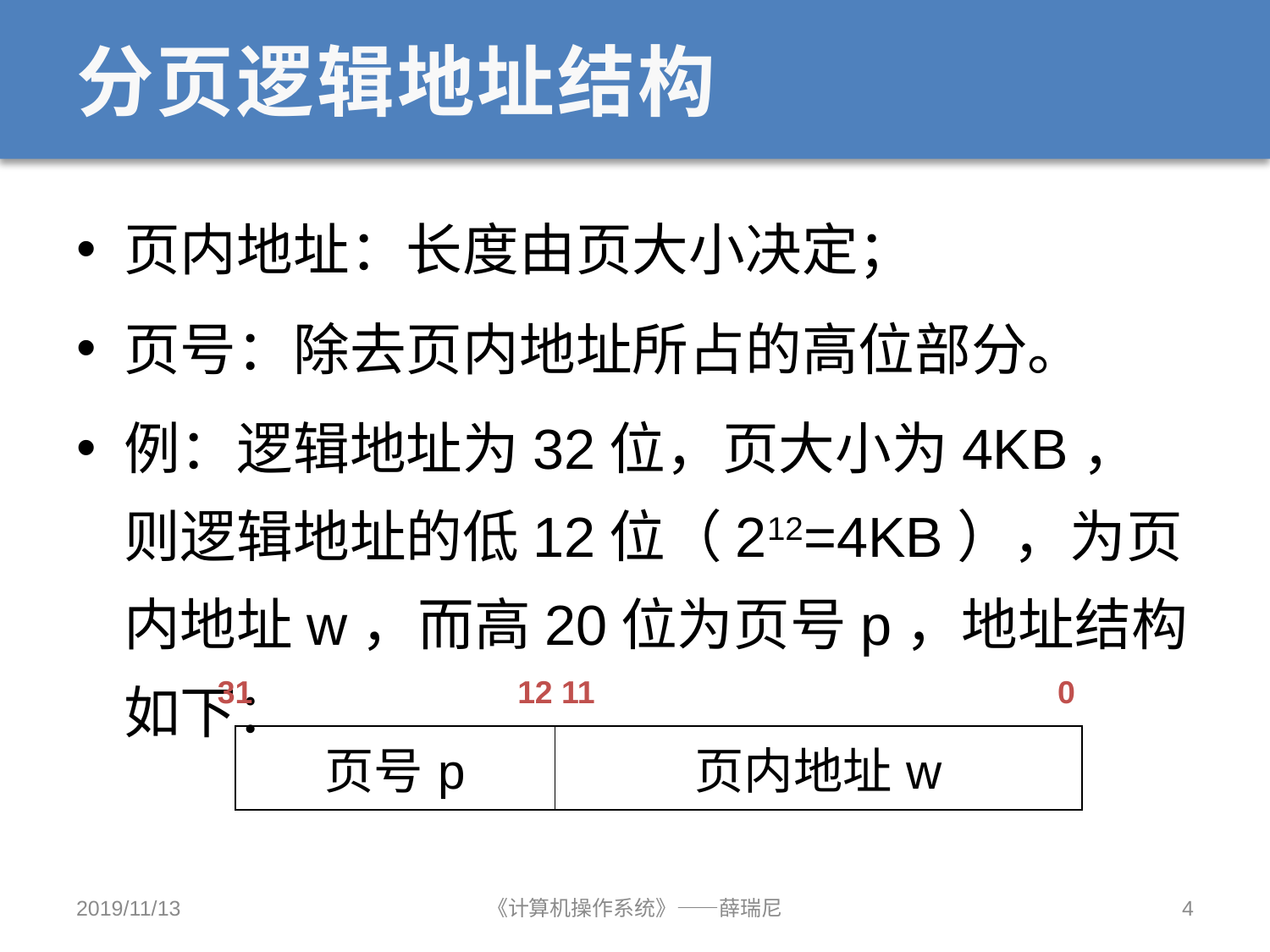

# 分页逻辑地址结构
页内地址：长度由页大小决定；
页号：除去页内地址所占的高位部分。
例：逻辑地址为32位，页大小为4KB，则逻辑地址的低12位（212=4KB），为页内地址w，而高20位为页号p，地址结构如下：
31
12 11
0
| 页号p | 页内地址w |
| --- | --- |
2019/11/13
《计算机操作系统》——薛瑞尼
4